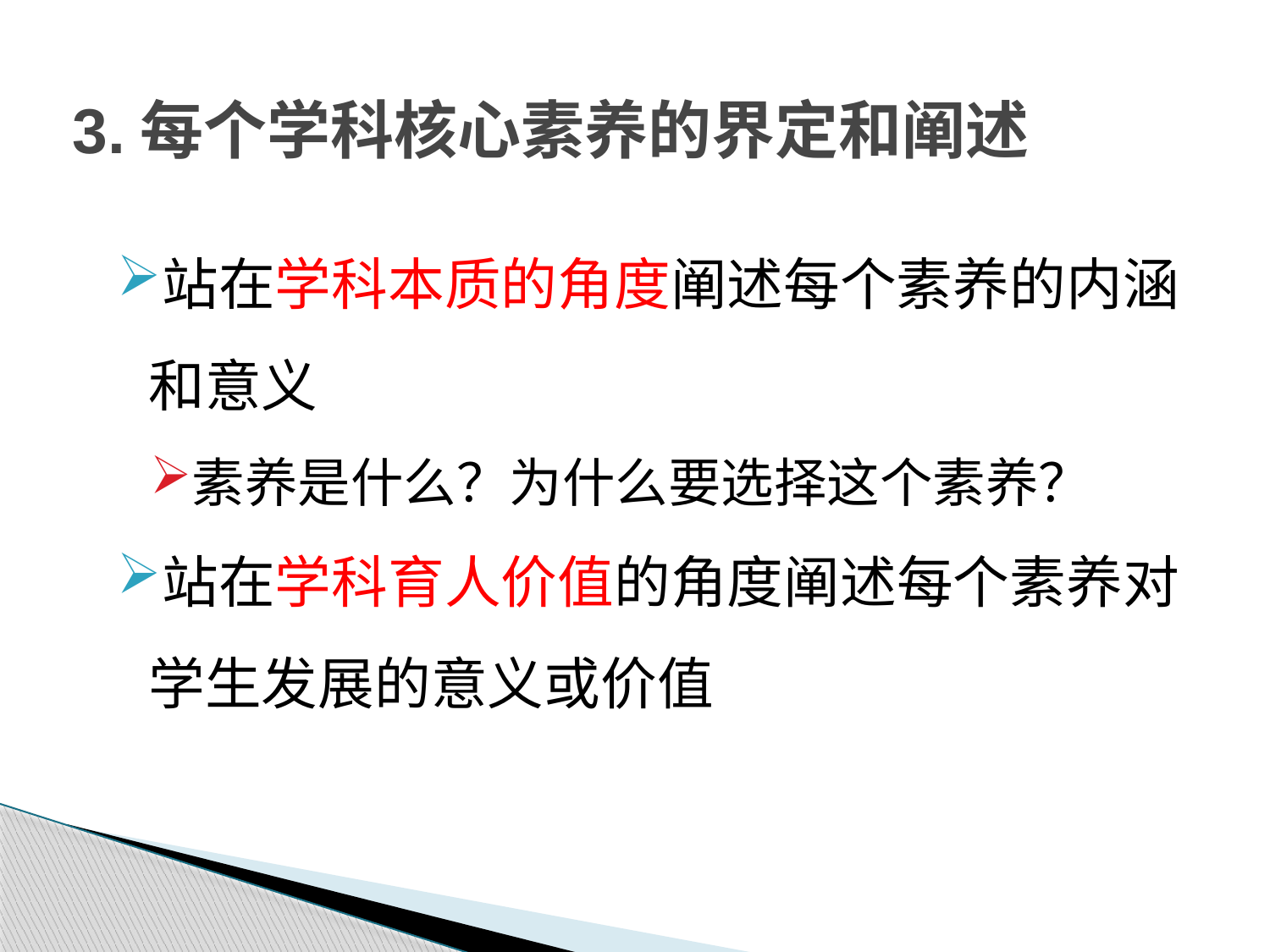

# 3.每个学科核心素养的界定和阐述
站在学科本质的角度阐述每个素养的内涵和意义
素养是什么？为什么要选择这个素养？
站在学科育人价值的角度阐述每个素养对学生发展的意义或价值